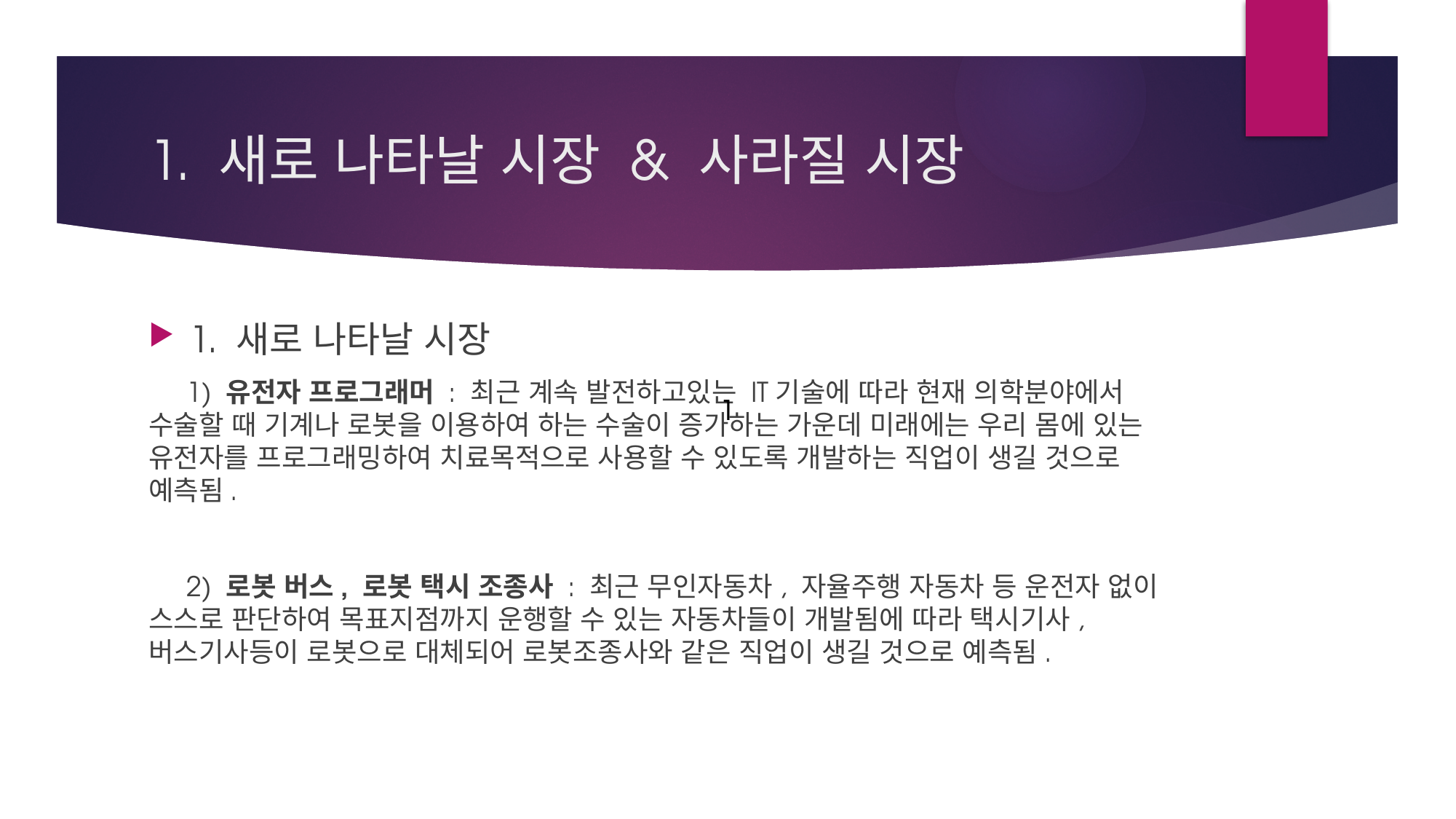

# 1. 새로 나타날 시장 & 사라질 시장
1. 새로 나타날 시장
     1) 유전자 프로그래머 : 최근 계속 발전하고있는 IT기술에 따라 현재 의학분야에서 수술할 때 기계나 로봇을 이용하여 하는 수술이 증가하는 가운데 미래에는 우리 몸에 있는 유전자를 프로그래밍하여 치료목적으로 사용할 수 있도록 개발하는 직업이 생길 것으로 예측됨.

     2) 로봇 버스, 로봇 택시 조종사 : 최근 무인자동차, 자율주행 자동차 등 운전자 없이 스스로 판단하여 목표지점까지 운행할 수 있는 자동차들이 개발됨에 따라 택시기사, 버스기사등이 로봇으로 대체되어 로봇조종사와 같은 직업이 생길 것으로 예측됨.
1
1